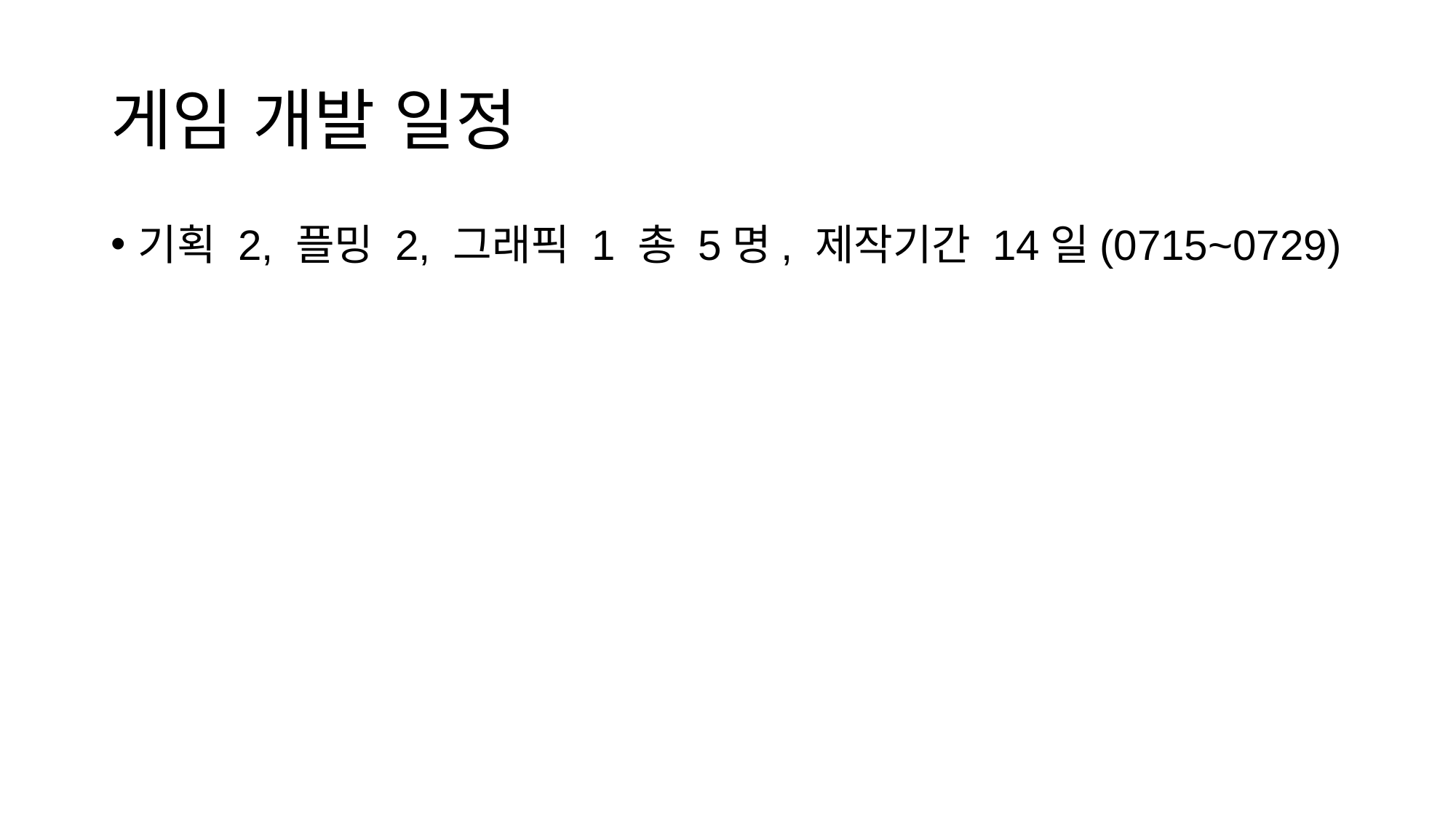

# 게임 개발 일정
기획 2, 플밍 2, 그래픽 1 총 5명, 제작기간 14일(0715~0729)